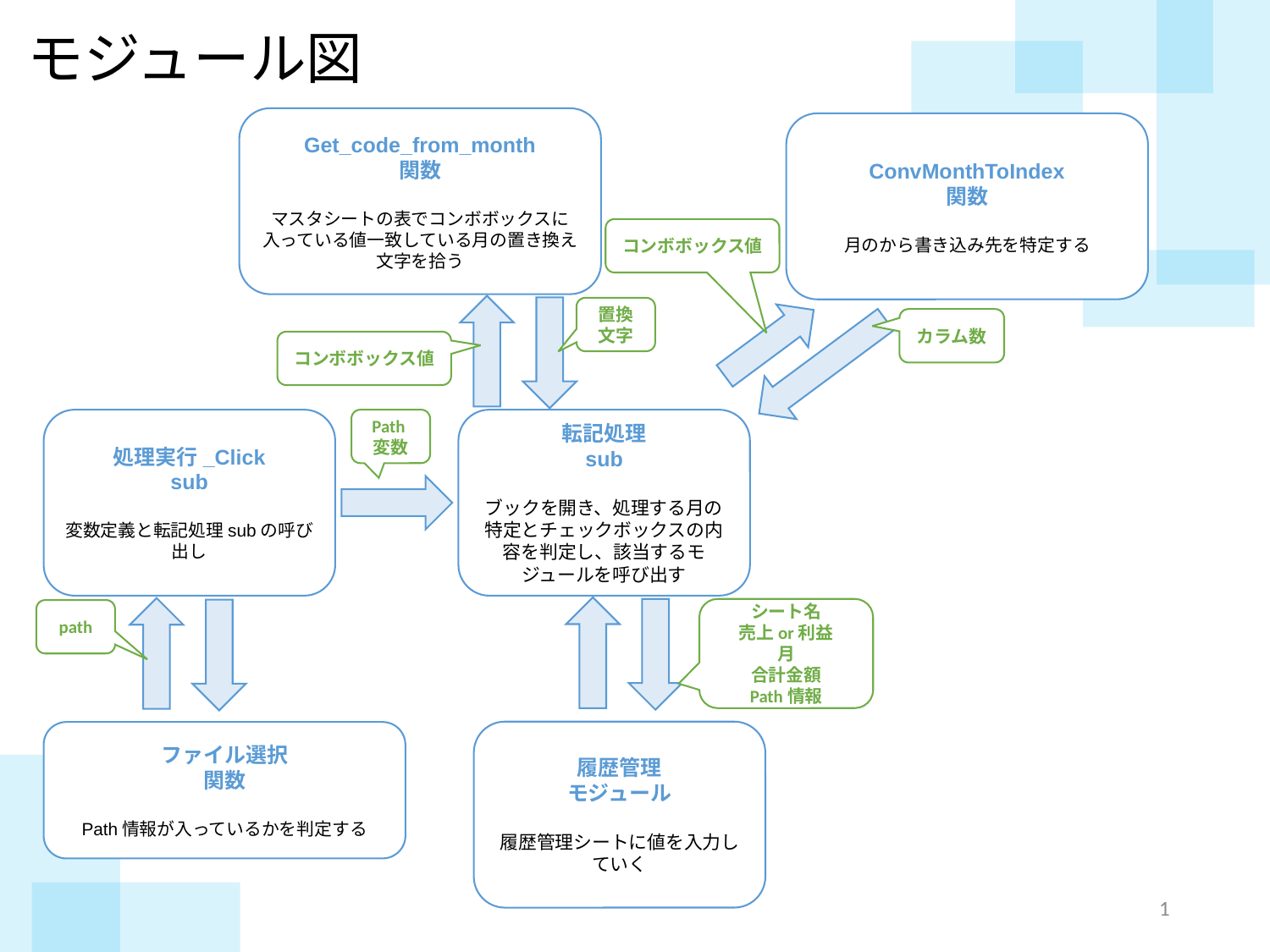

モジュール図
Get_code_from_month
関数

マスタシートの表でコンボボックスに入っている値一致している月の置き換え文字を拾う
ConvMonthToIndex
関数

月のから書き込み先を特定する
コンボボックス値
置換文字
カラム数

コンボボックス値

Path変数
転記処理
sub

ブックを開き、処理する月の特定とチェックボックスの内容を判定し、該当するモジュールを呼び出す
処理実行_Click
sub

変数定義と転記処理subの呼び出し

シート名
売上or利益
月
合計金額
Path情報
path

履歴管理
モジュール

履歴管理シートに値を入力していく
ファイル選択
関数

Path情報が入っているかを判定する
1